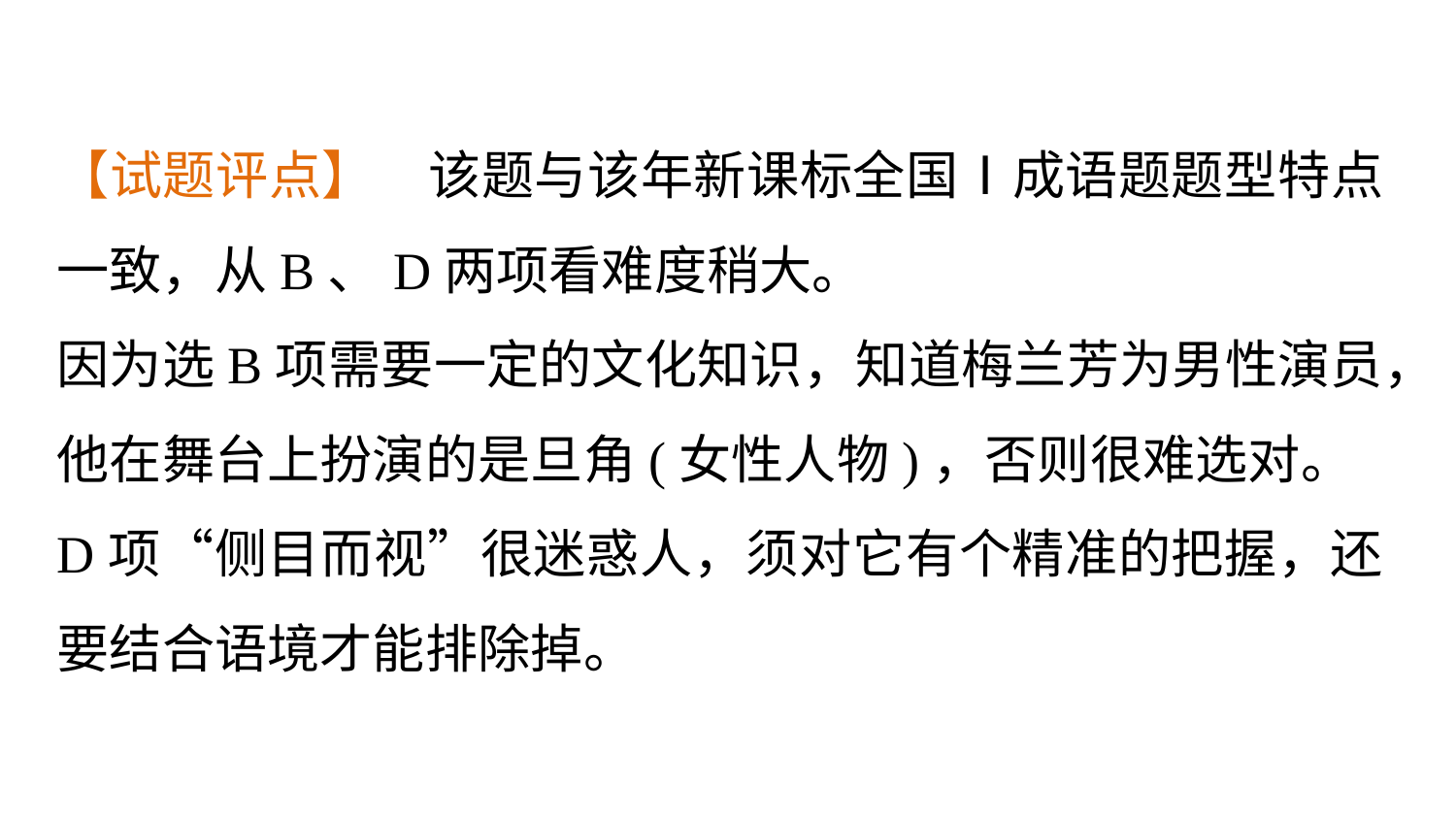

【试题评点】　该题与该年新课标全国Ⅰ成语题题型特点一致，从B、D两项看难度稍大。
因为选B项需要一定的文化知识，知道梅兰芳为男性演员，他在舞台上扮演的是旦角(女性人物)，否则很难选对。
D项“侧目而视”很迷惑人，须对它有个精准的把握，还要结合语境才能排除掉。